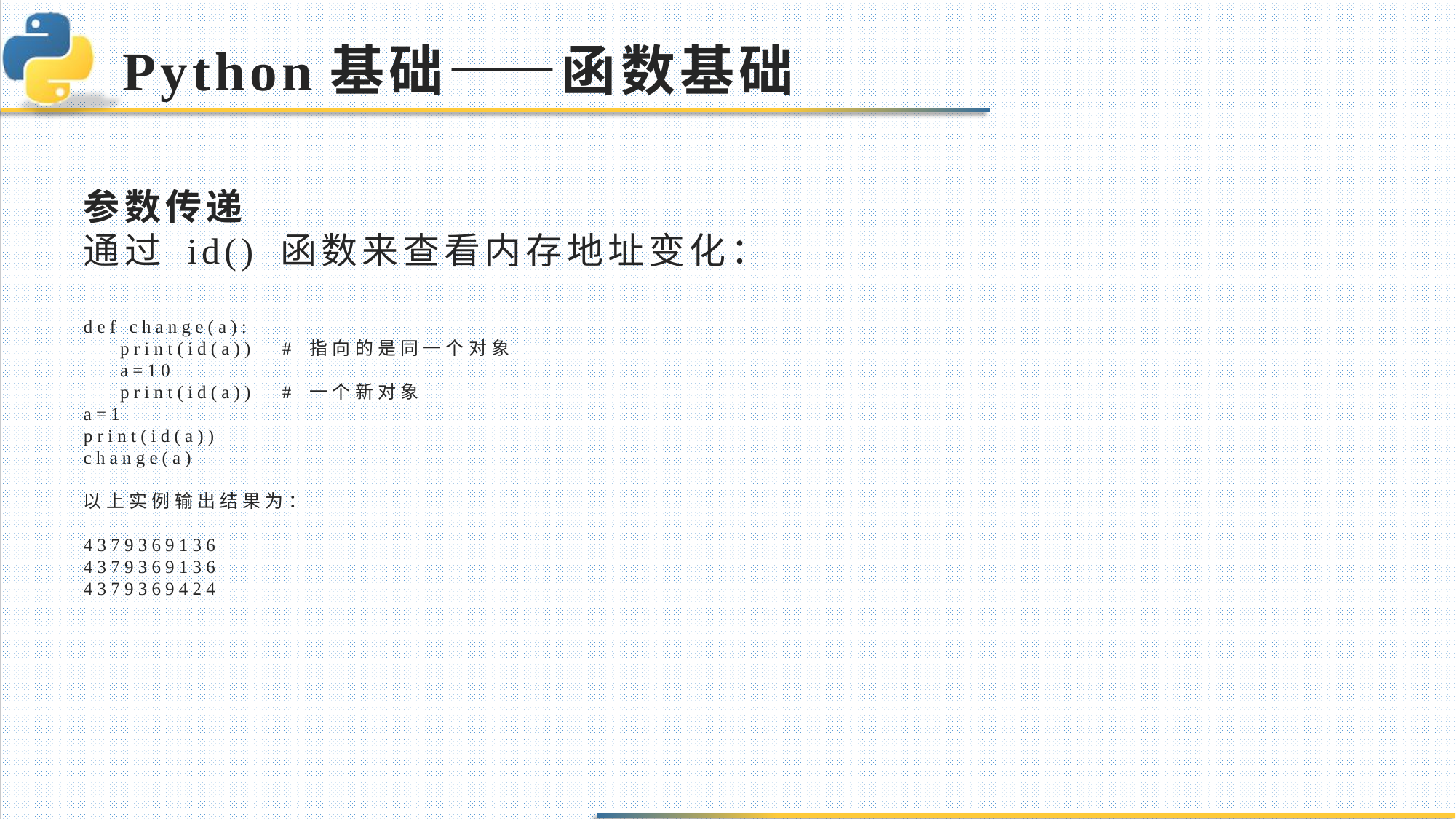

# Python基础——函数基础
参数传递
通过 id() 函数来查看内存地址变化：

def change(a):
    print(id(a))   # 指向的是同一个对象
    a=10
    print(id(a))   # 一个新对象
a=1
print(id(a))
change(a)

以上实例输出结果为：

4379369136
4379369136
4379369424